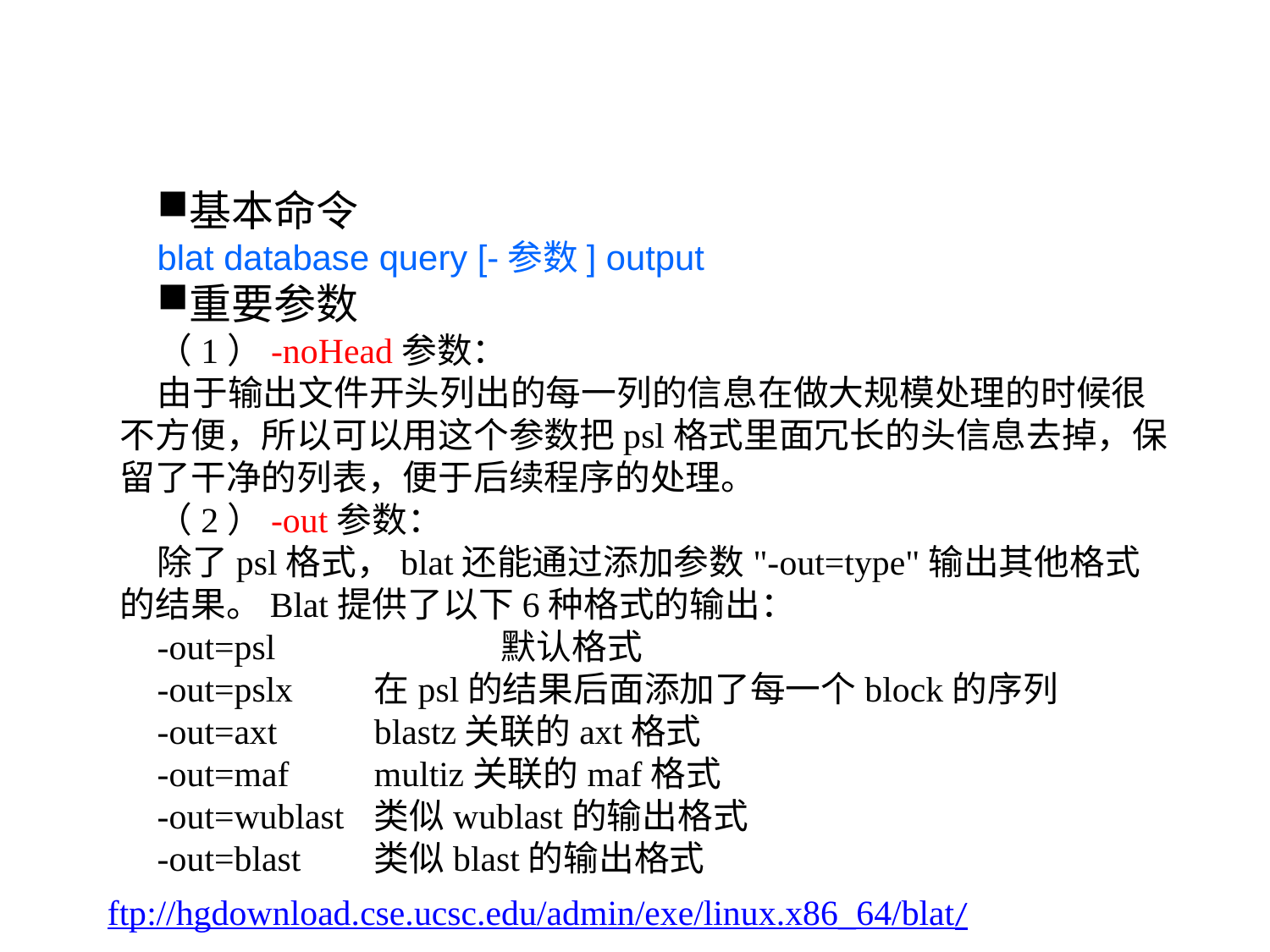

基本命令
blat database query [-参数] output
重要参数
（1）-noHead参数：
由于输出文件开头列出的每一列的信息在做大规模处理的时候很不方便，所以可以用这个参数把psl格式里面冗长的头信息去掉，保留了干净的列表，便于后续程序的处理。
（2）-out参数：
除了psl格式，blat还能通过添加参数"-out=type"输出其他格式的结果。Blat提供了以下6种格式的输出：
-out=psl		默认格式
-out=pslx	在psl的结果后面添加了每一个block的序列
-out=axt	blastz关联的axt格式
-out=maf	multiz关联的maf格式
-out=wublast	类似wublast的输出格式
-out=blast	类似blast的输出格式

ftp://hgdownload.cse.ucsc.edu/admin/exe/linux.x86_64/blat/